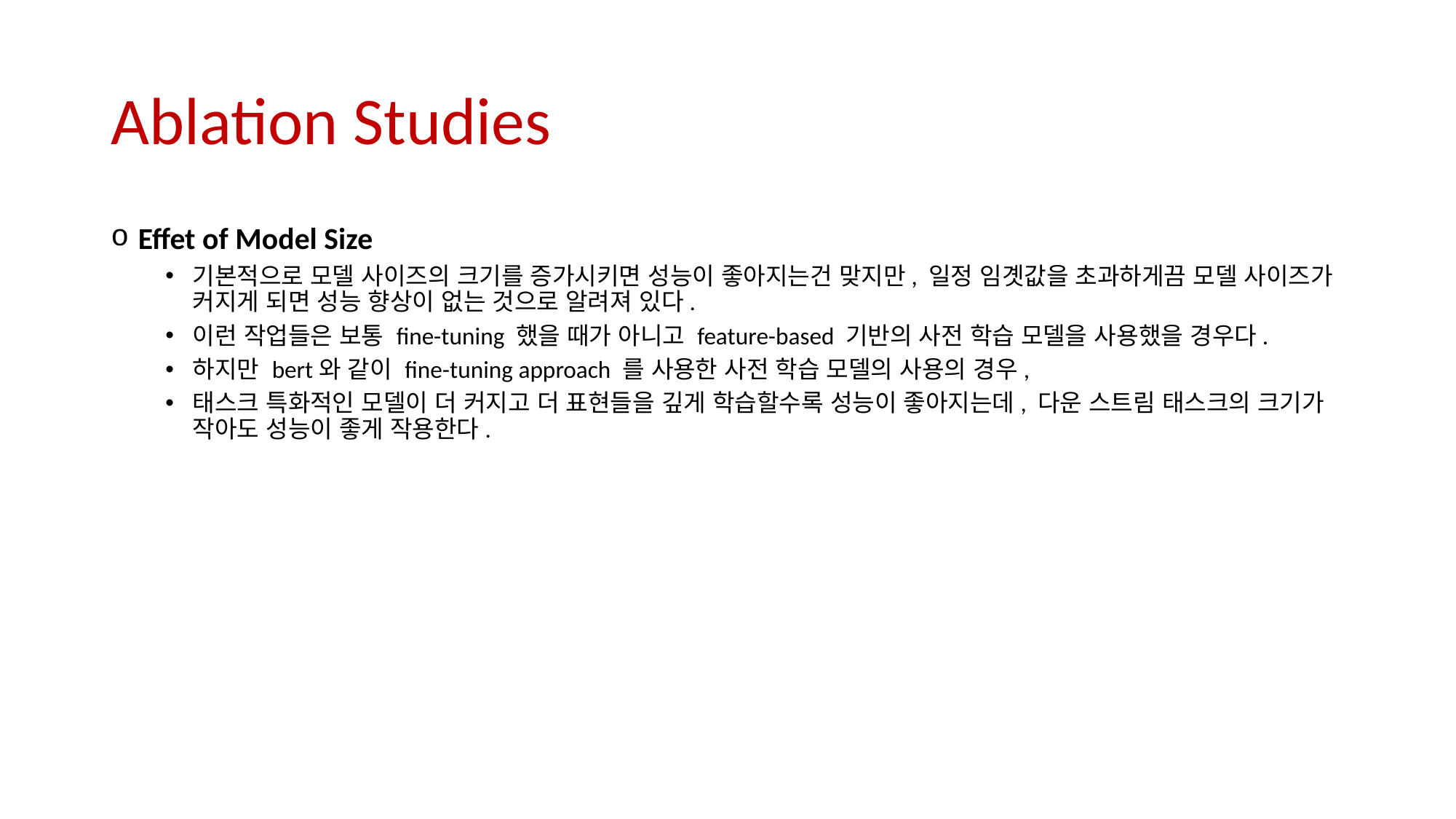

# Ablation Studies
Effet of Model Size
기본적으로 모델 사이즈의 크기를 증가시키면 성능이 좋아지는건 맞지만, 일정 임곗값을 초과하게끔 모델 사이즈가 커지게 되면 성능 향상이 없는 것으로 알려져 있다.
이런 작업들은 보통 fine-tuning 했을 때가 아니고 feature-based 기반의 사전 학습 모델을 사용했을 경우다.
하지만 bert와 같이 fine-tuning approach 를 사용한 사전 학습 모델의 사용의 경우,
태스크 특화적인 모델이 더 커지고 더 표현들을 깊게 학습할수록 성능이 좋아지는데, 다운 스트림 태스크의 크기가 작아도 성능이 좋게 작용한다.